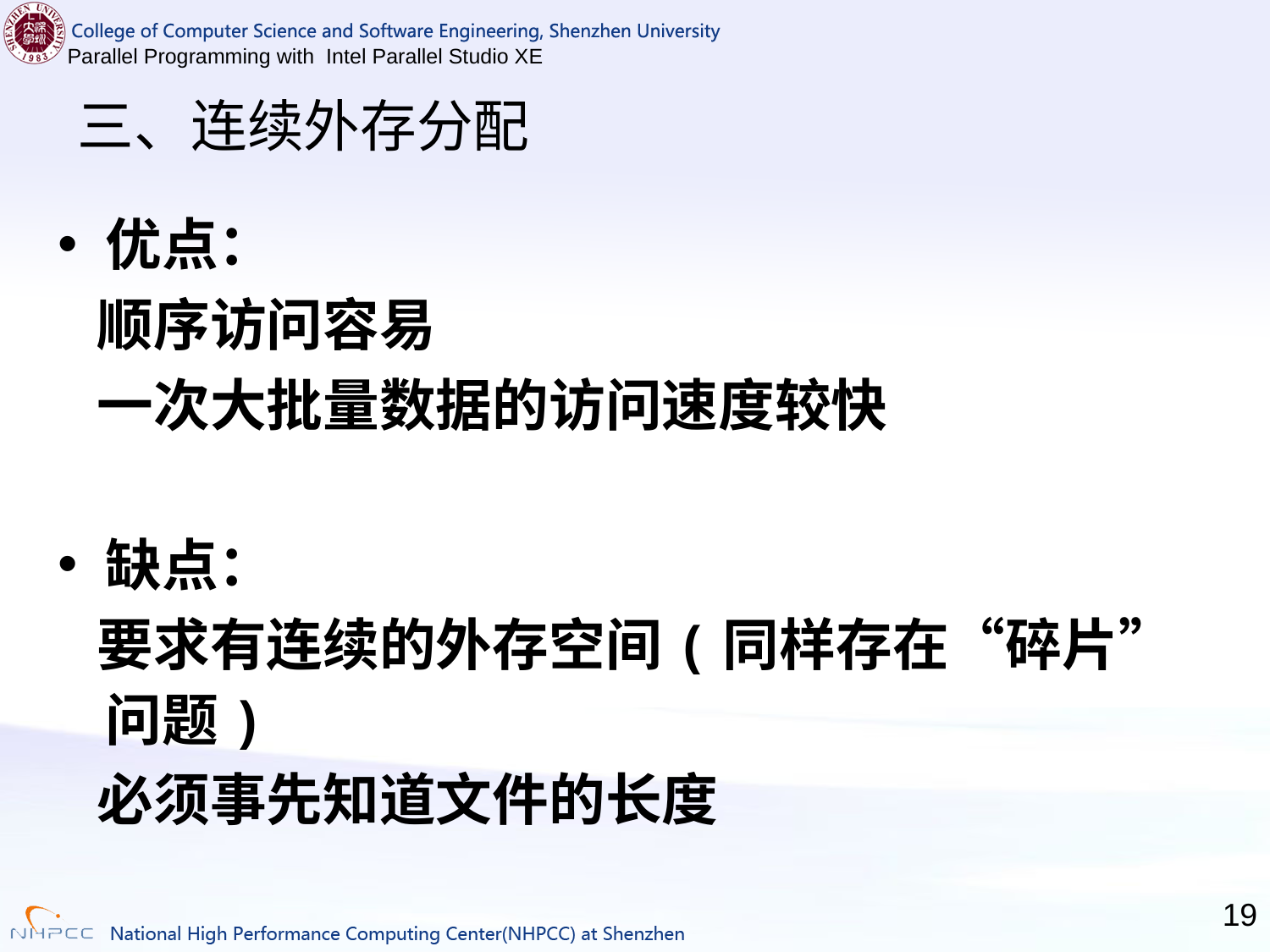

# 三、连续外存分配
优点：
  顺序访问容易
  一次大批量数据的访问速度较快

缺点：
  要求有连续的外存空间(同样存在“碎片”问题)
  必须事先知道文件的长度
19